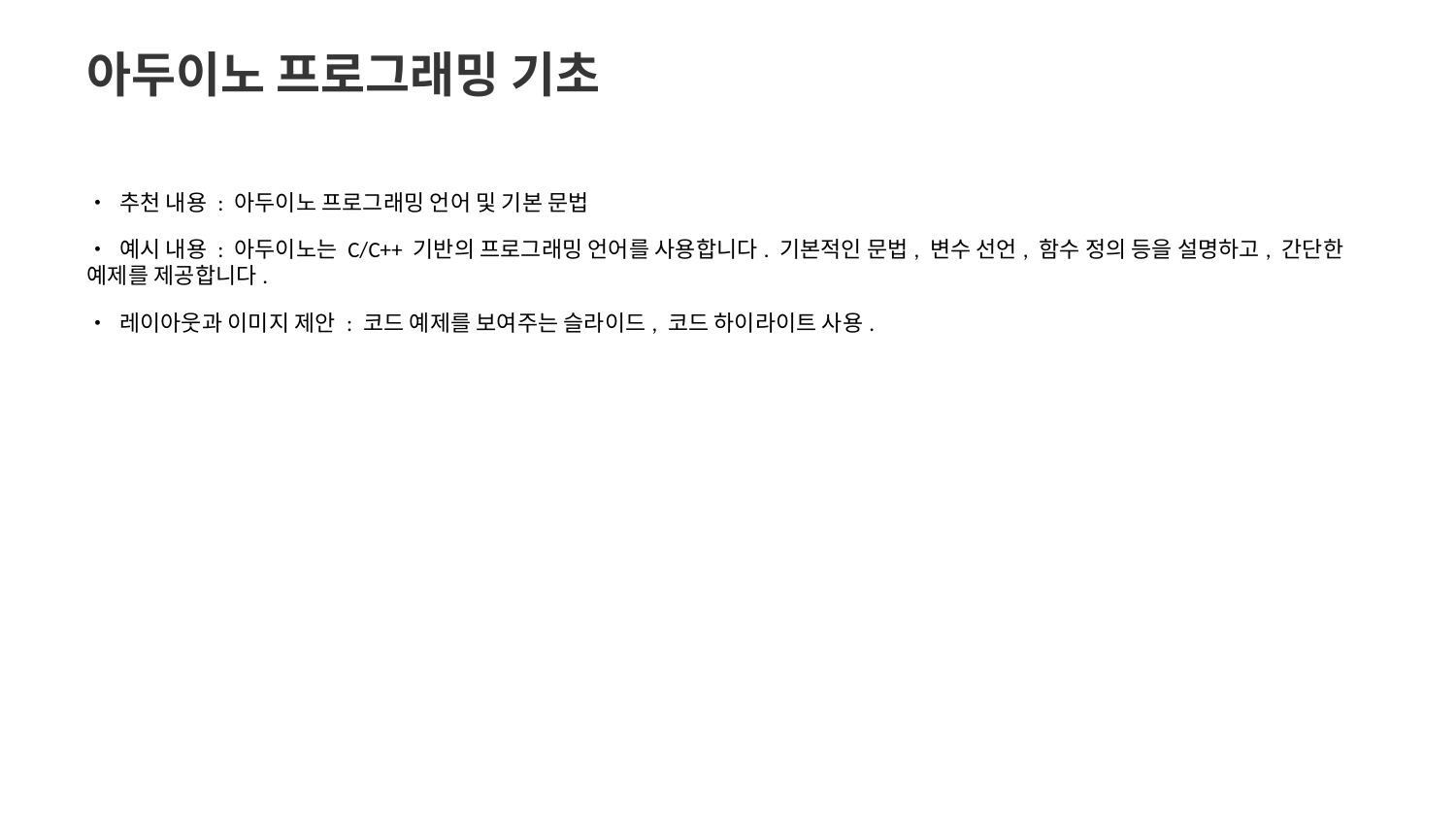

아두이노 프로그래밍 기초
• 추천 내용 : 아두이노 프로그래밍 언어 및 기본 문법
• 예시 내용 : 아두이노는 C/C++ 기반의 프로그래밍 언어를 사용합니다. 기본적인 문법, 변수 선언, 함수 정의 등을 설명하고, 간단한 예제를 제공합니다.
• 레이아웃과 이미지 제안 : 코드 예제를 보여주는 슬라이드, 코드 하이라이트 사용.